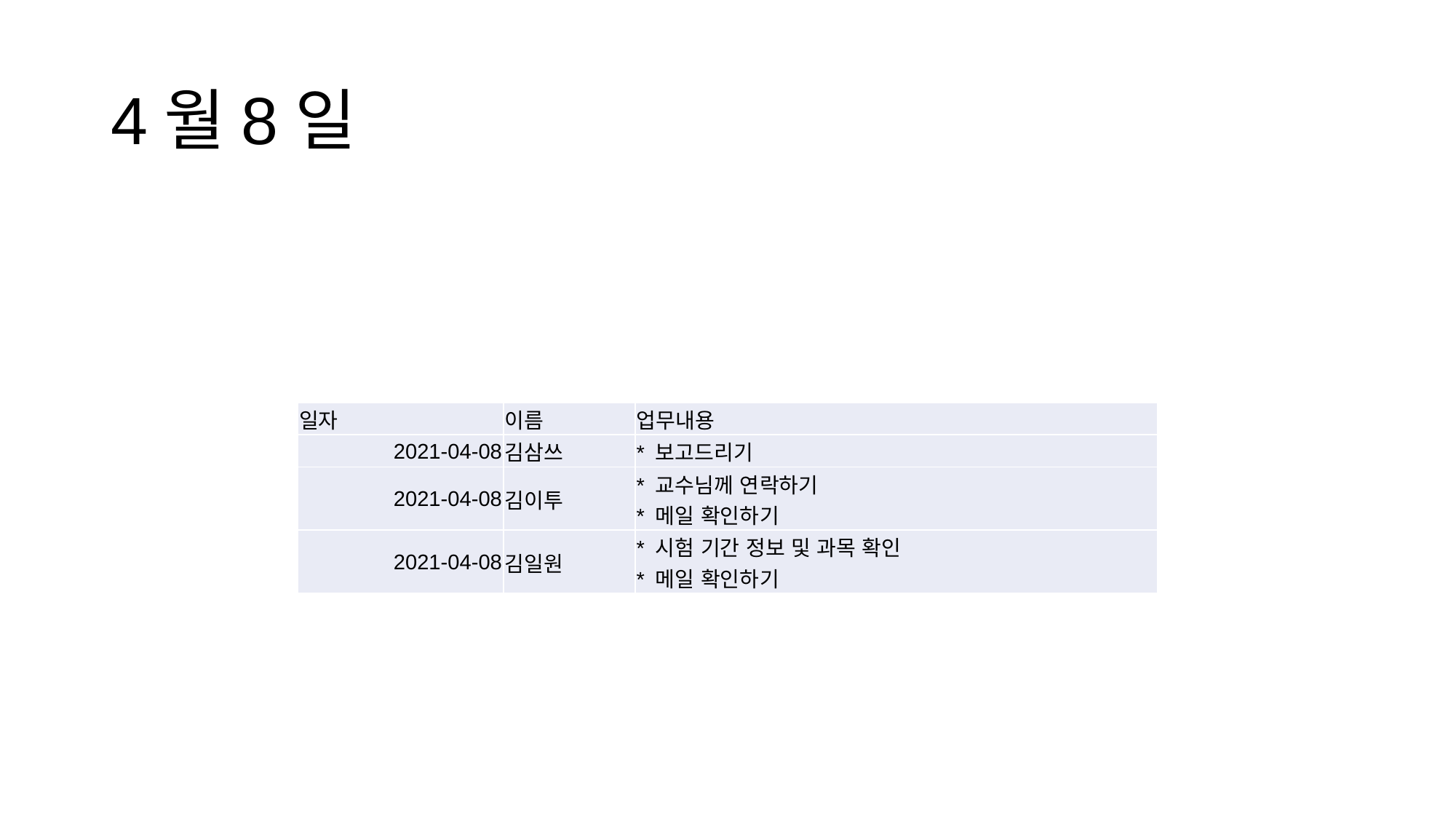

# 4월8일
| 일자 | 이름 | 업무내용 |
| --- | --- | --- |
| 2021-04-08 | 김삼쓰 | \* 보고드리기 |
| 2021-04-08 | 김이투 | \* 교수님께 연락하기 \* 메일 확인하기 |
| 2021-04-08 | 김일원 | \* 시험 기간 정보 및 과목 확인 \* 메일 확인하기 |